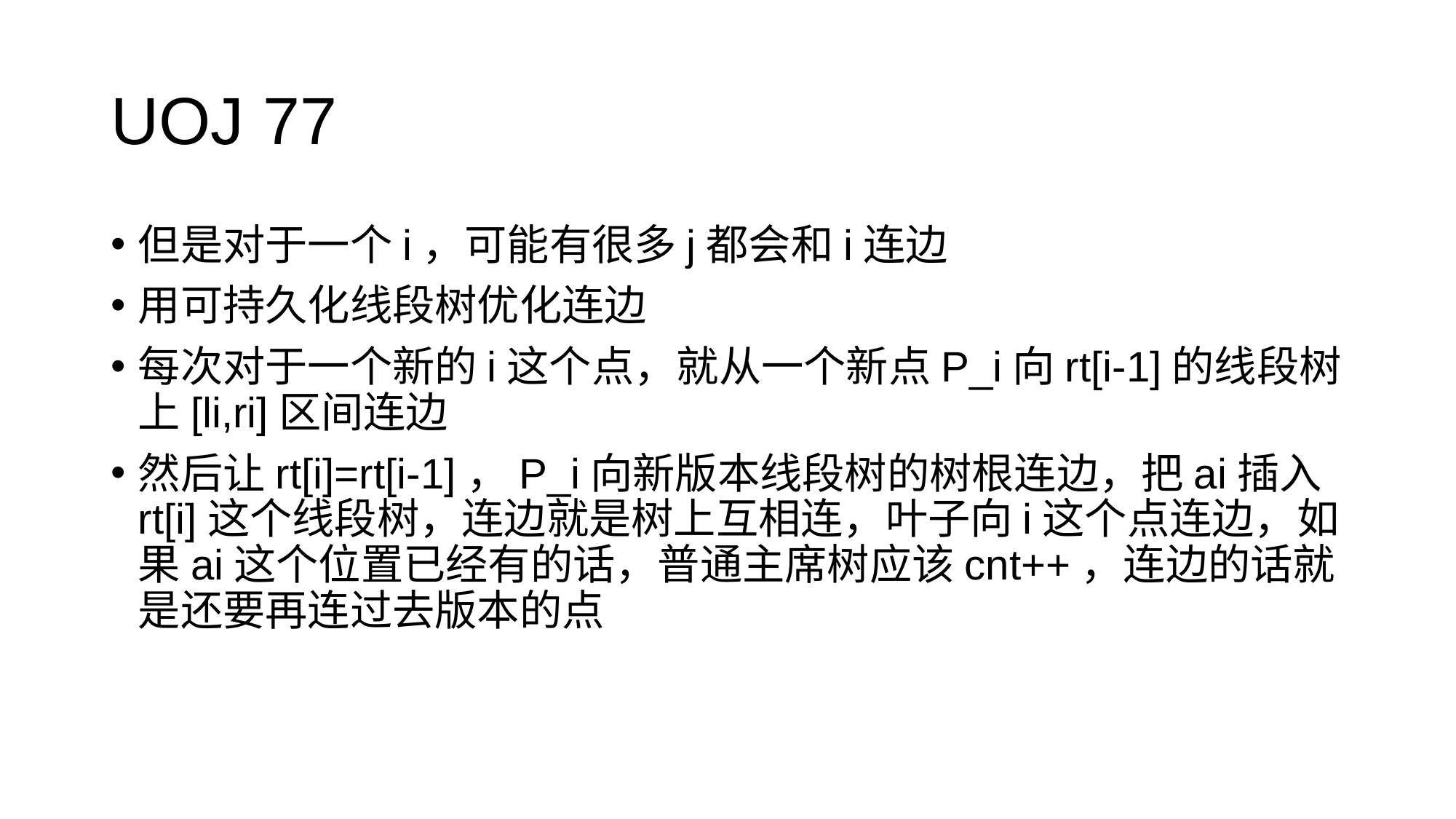

# UOJ 77
但是对于一个i，可能有很多j都会和i连边
用可持久化线段树优化连边
每次对于一个新的i这个点，就从一个新点P_i向rt[i-1]的线段树上[li,ri]区间连边
然后让rt[i]=rt[i-1]，P_i向新版本线段树的树根连边，把ai插入rt[i]这个线段树，连边就是树上互相连，叶子向i这个点连边，如果ai这个位置已经有的话，普通主席树应该cnt++，连边的话就是还要再连过去版本的点